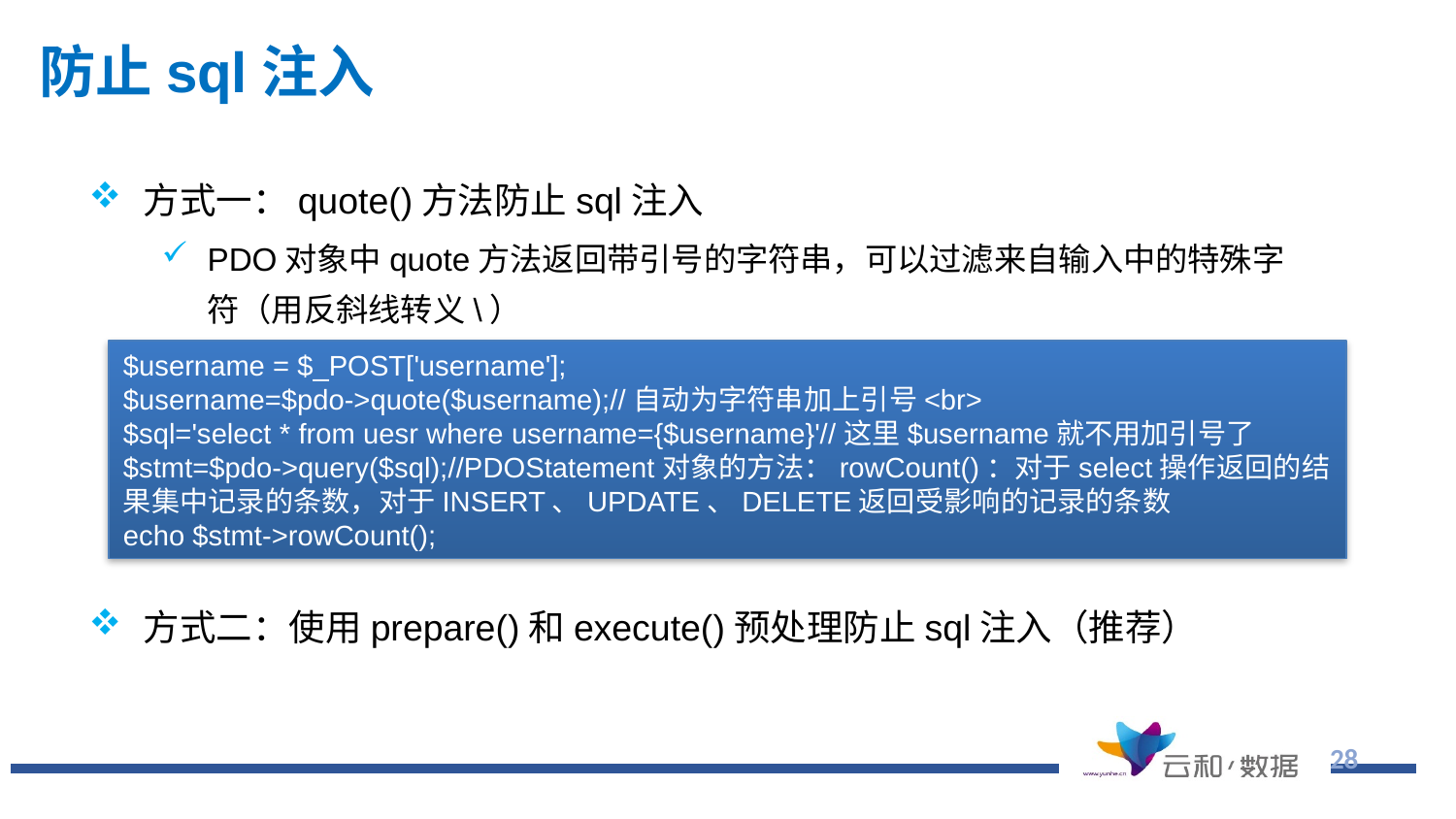

# 防止sql注入
方式一：quote()方法防止sql注入
PDO对象中quote方法返回带引号的字符串，可以过滤来自输入中的特殊字符（用反斜线转义\）

方式二：使用prepare()和execute()预处理防止sql注入（推荐）
$username = $_POST['username'];
$username=$pdo->quote($username);//自动为字符串加上引号<br>
$sql='select * from uesr where username={$username}'//这里$username就不用加引号了
$stmt=$pdo->query($sql);//PDOStatement对象的方法：rowCount()：对于select操作返回的结果集中记录的条数，对于INSERT、UPDATE、DELETE返回受影响的记录的条数
echo $stmt->rowCount();
28